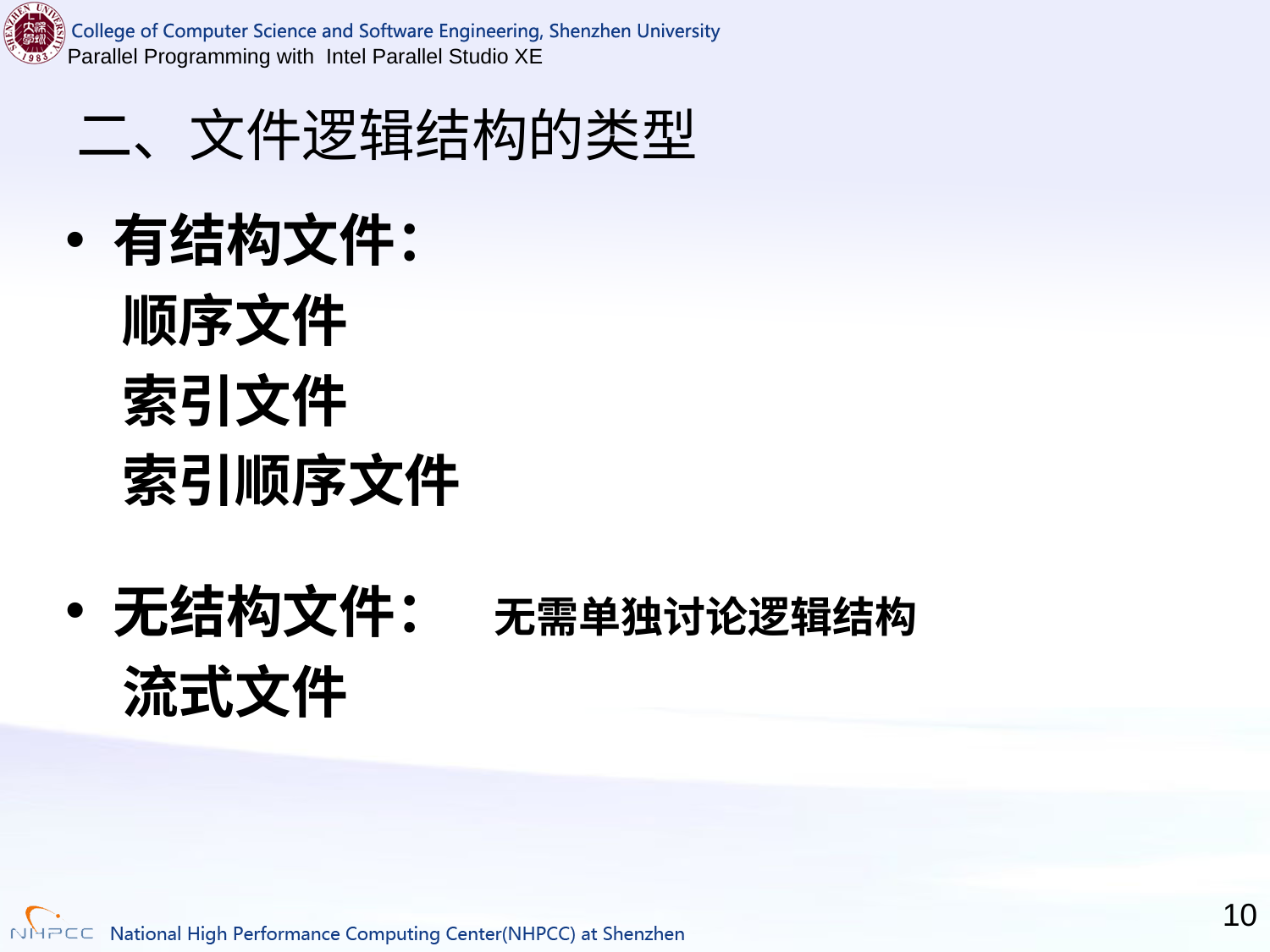

# 二、文件逻辑结构的类型
有结构文件：
　顺序文件
　索引文件
　索引顺序文件
无结构文件：	无需单独讨论逻辑结构
　流式文件
10